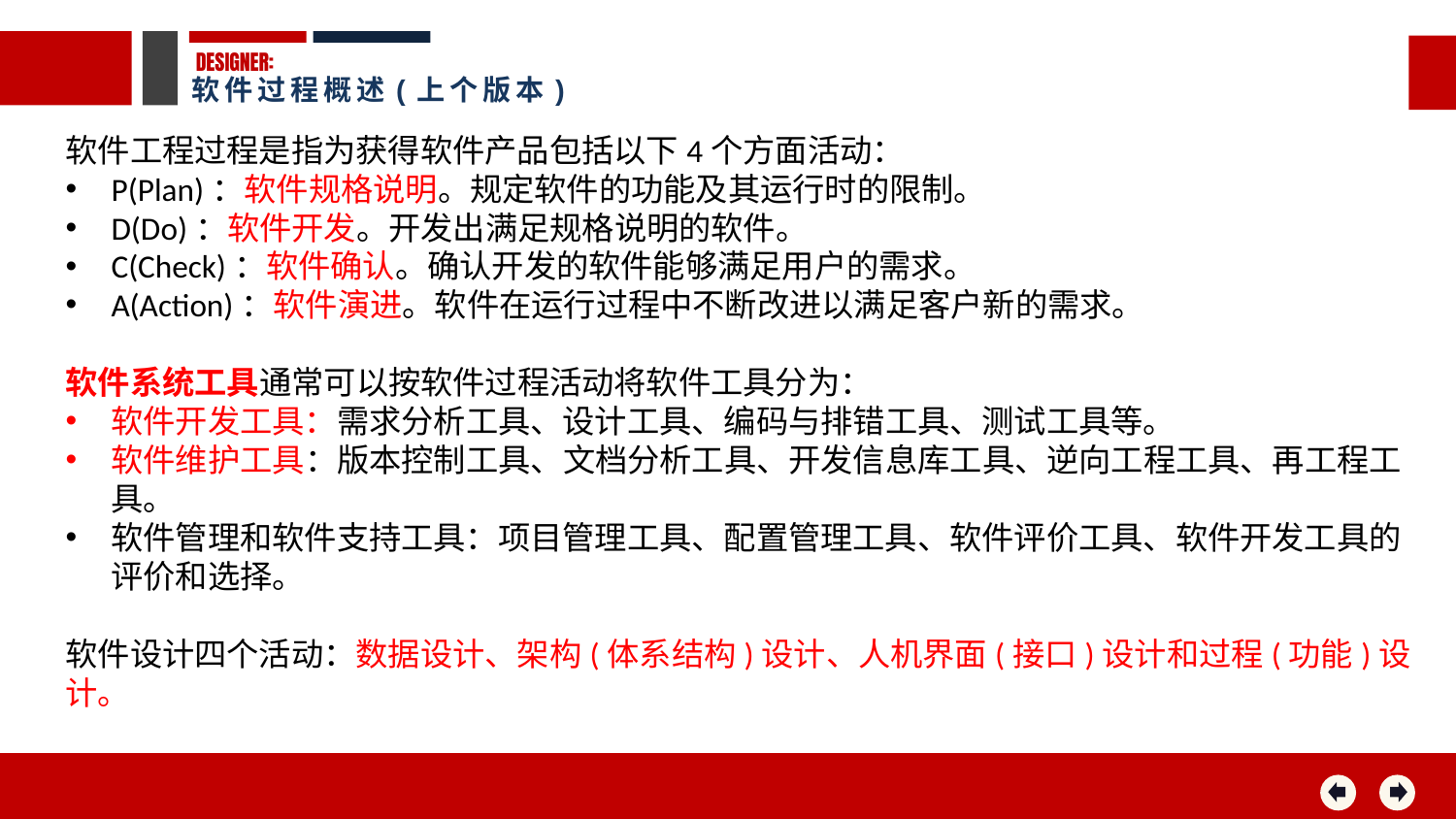

DESIGNER:
软件过程概述(上个版本)
软件工程过程是指为获得软件产品包括以下4个方面活动：
P(Plan)：软件规格说明。规定软件的功能及其运行时的限制。
D(Do)：软件开发。开发出满足规格说明的软件。
C(Check)：软件确认。确认开发的软件能够满足用户的需求。
A(Action)：软件演进。软件在运行过程中不断改进以满足客户新的需求。

软件系统工具通常可以按软件过程活动将软件工具分为：
软件开发工具：需求分析工具、设计工具、编码与排错工具、测试工具等。
软件维护工具：版本控制工具、文档分析工具、开发信息库工具、逆向工程工具、再工程工具。
软件管理和软件支持工具：项目管理工具、配置管理工具、软件评价工具、软件开发工具的评价和选择。

软件设计四个活动：数据设计、架构(体系结构)设计、人机界面(接口)设计和过程(功能)设计。